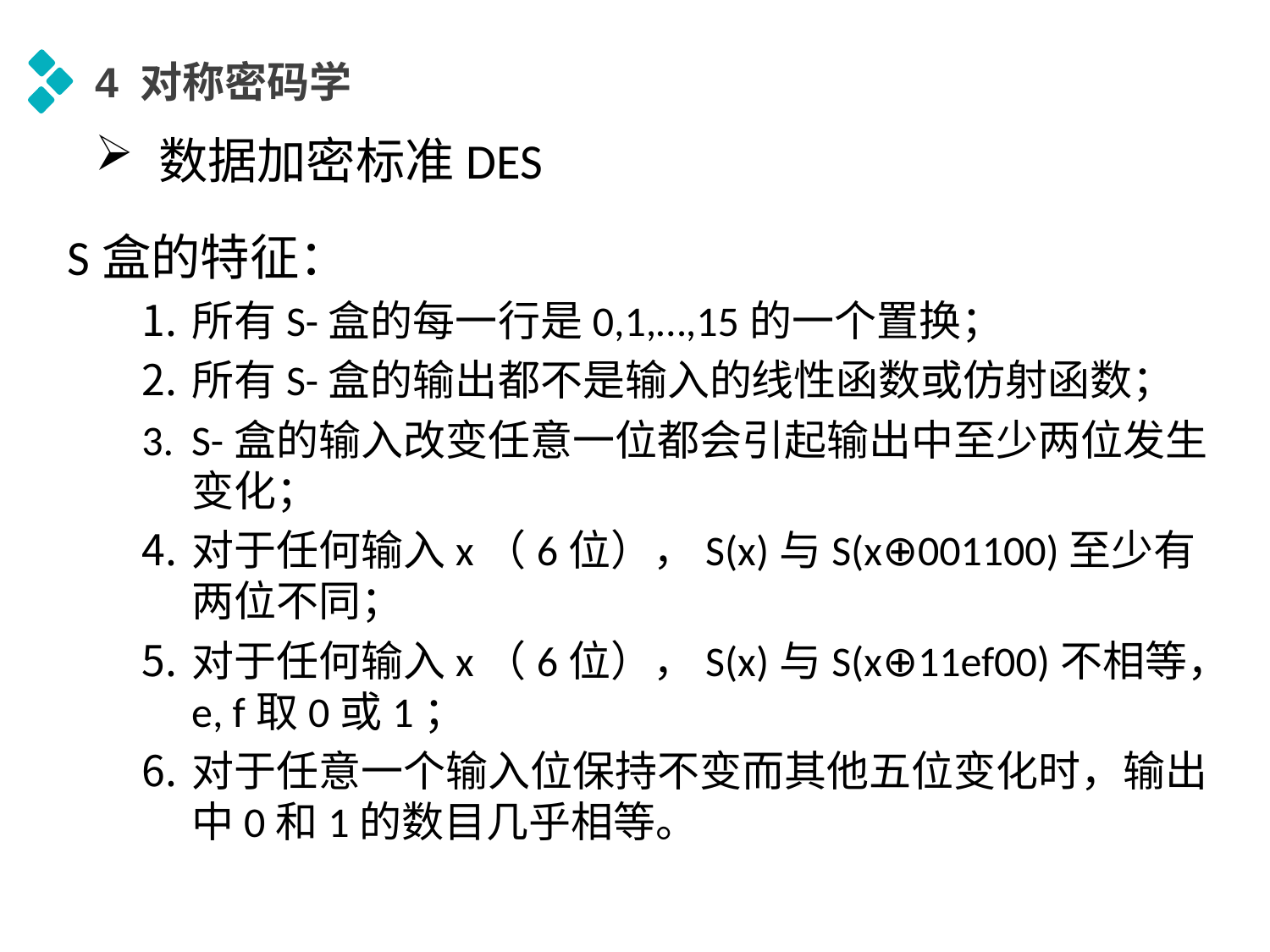

4 对称密码学

数据加密标准DES
S盒的特征：
所有S-盒的每一行是0,1,…,15的一个置换；
所有S-盒的输出都不是输入的线性函数或仿射函数；
S-盒的输入改变任意一位都会引起输出中至少两位发生变化；
对于任何输入x（6位），S(x)与S(x⊕001100)至少有两位不同；
对于任何输入x（6位），S(x)与S(x⊕11ef00)不相等，e, f取0或1；
对于任意一个输入位保持不变而其他五位变化时，输出中0和1的数目几乎相等。